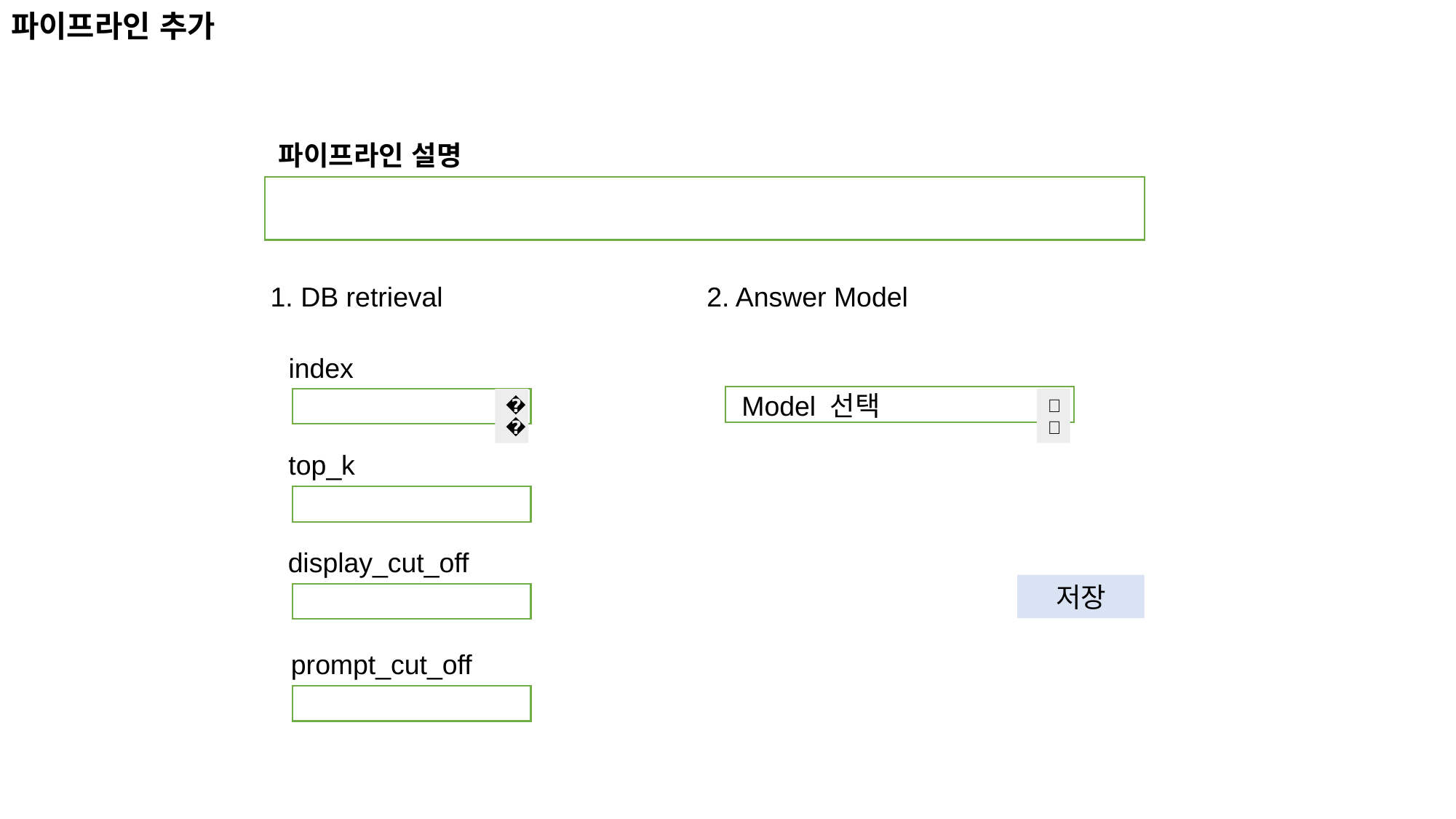

# 파이프라인 추가
파이프라인 설명

1. DB retrieval
2. Answer Model
index
Model 선택

🔻
🔻
top_k

display_cut_off
저장

prompt_cut_off